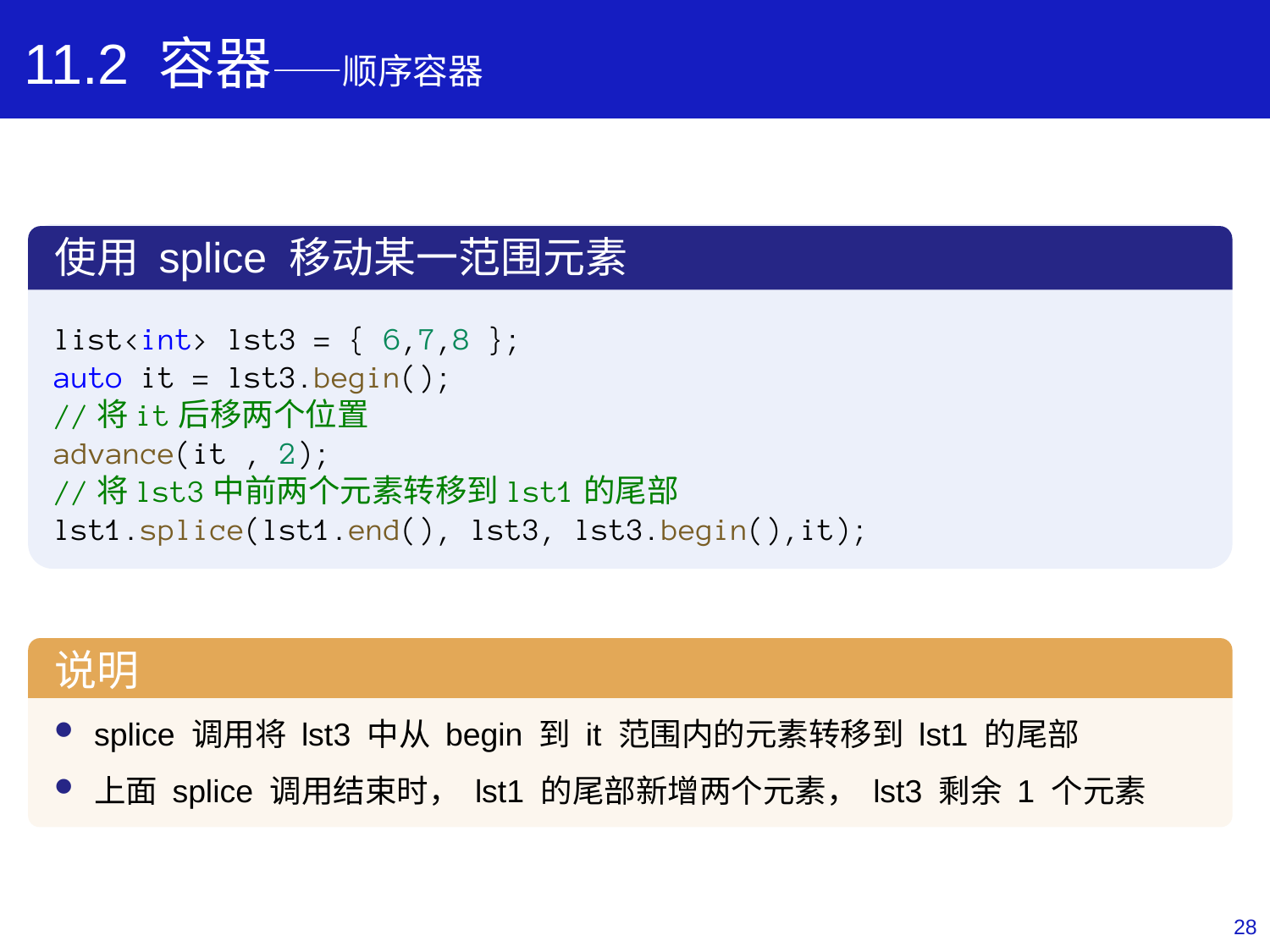

11.2 容器——顺序容器
使用 splice 移动某一范围元素

list<int> lst3 = { 6,7,8 };
auto it = lst3.begin();
//将it后移两个位置
advance(it , 2);
//将lst3中前两个元素转移到lst1的尾部
lst1.splice(lst1.end(), lst3, lst3.begin(),it);
说明

splice 调用将 lst3 中从 begin 到 it 范围内的元素转移到 lst1 的尾部
上面 splice 调用结束时， lst1 的尾部新增两个元素， lst3 剩余 1 个元素
28